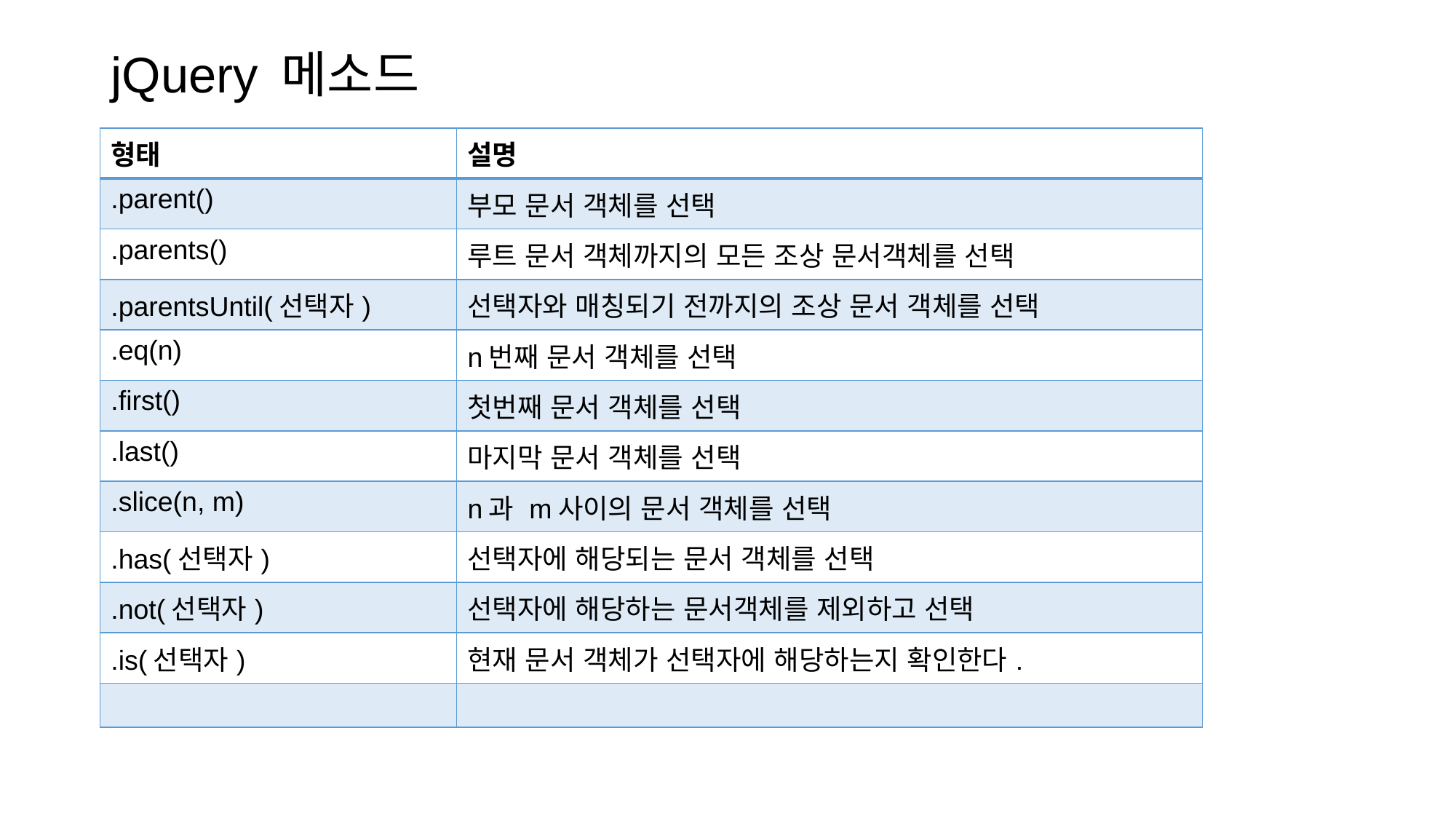

# jQuery 메소드
| 형태 | 설명 |
| --- | --- |
| .parent() | 부모 문서 객체를 선택 |
| .parents() | 루트 문서 객체까지의 모든 조상 문서객체를 선택 |
| .parentsUntil(선택자) | 선택자와 매칭되기 전까지의 조상 문서 객체를 선택 |
| .eq(n) | n번째 문서 객체를 선택 |
| .first() | 첫번째 문서 객체를 선택 |
| .last() | 마지막 문서 객체를 선택 |
| .slice(n, m) | n과 m사이의 문서 객체를 선택 |
| .has(선택자) | 선택자에 해당되는 문서 객체를 선택 |
| .not(선택자) | 선택자에 해당하는 문서객체를 제외하고 선택 |
| .is(선택자) | 현재 문서 객체가 선택자에 해당하는지 확인한다. |
|  |  |